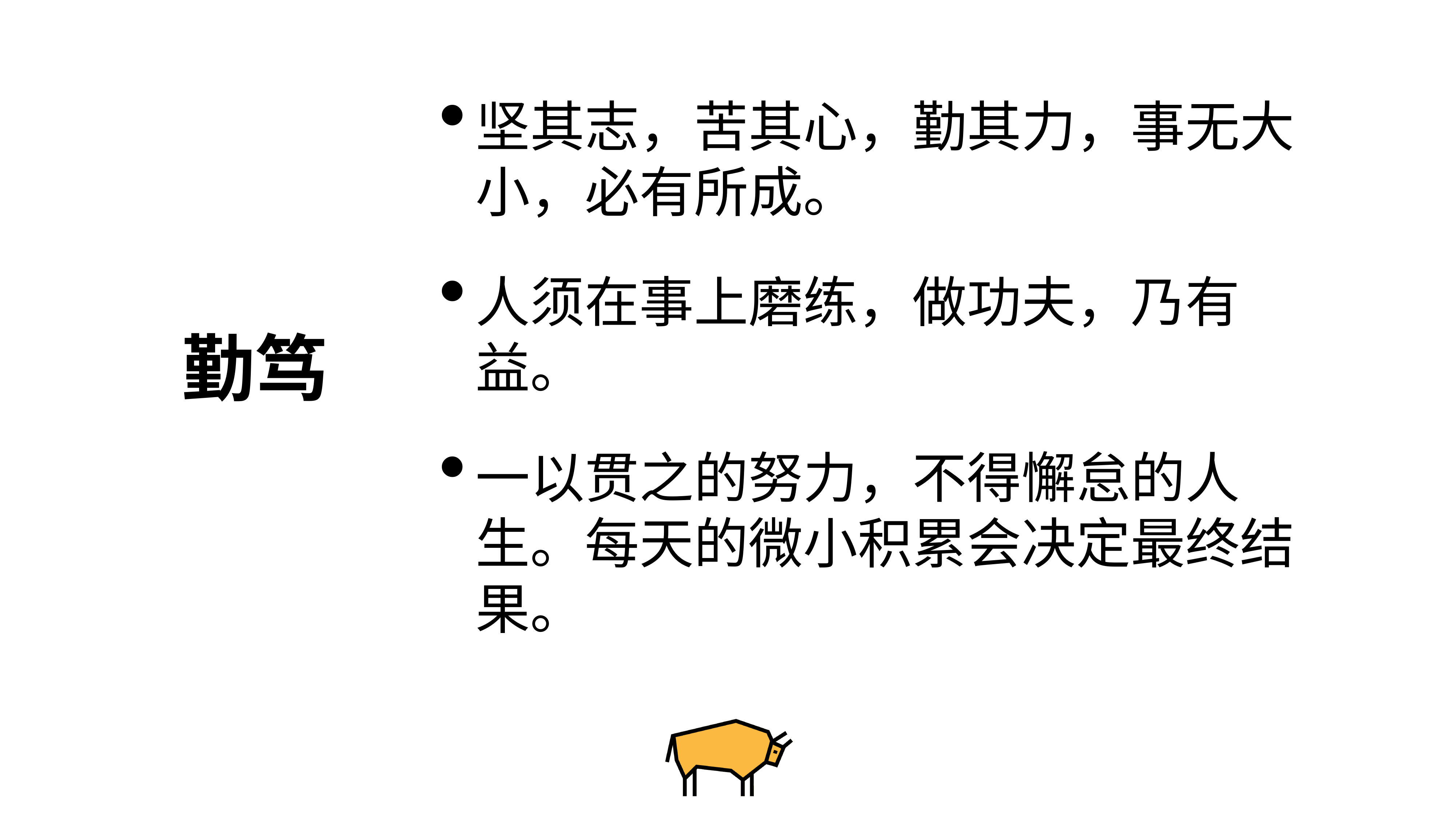

坚其志，苦其心，勤其力，事无大小，必有所成。
人须在事上磨练，做功夫，乃有益。
一以贯之的努力，不得懈怠的人生。每天的微小积累会决定最终结果。
# 勤笃